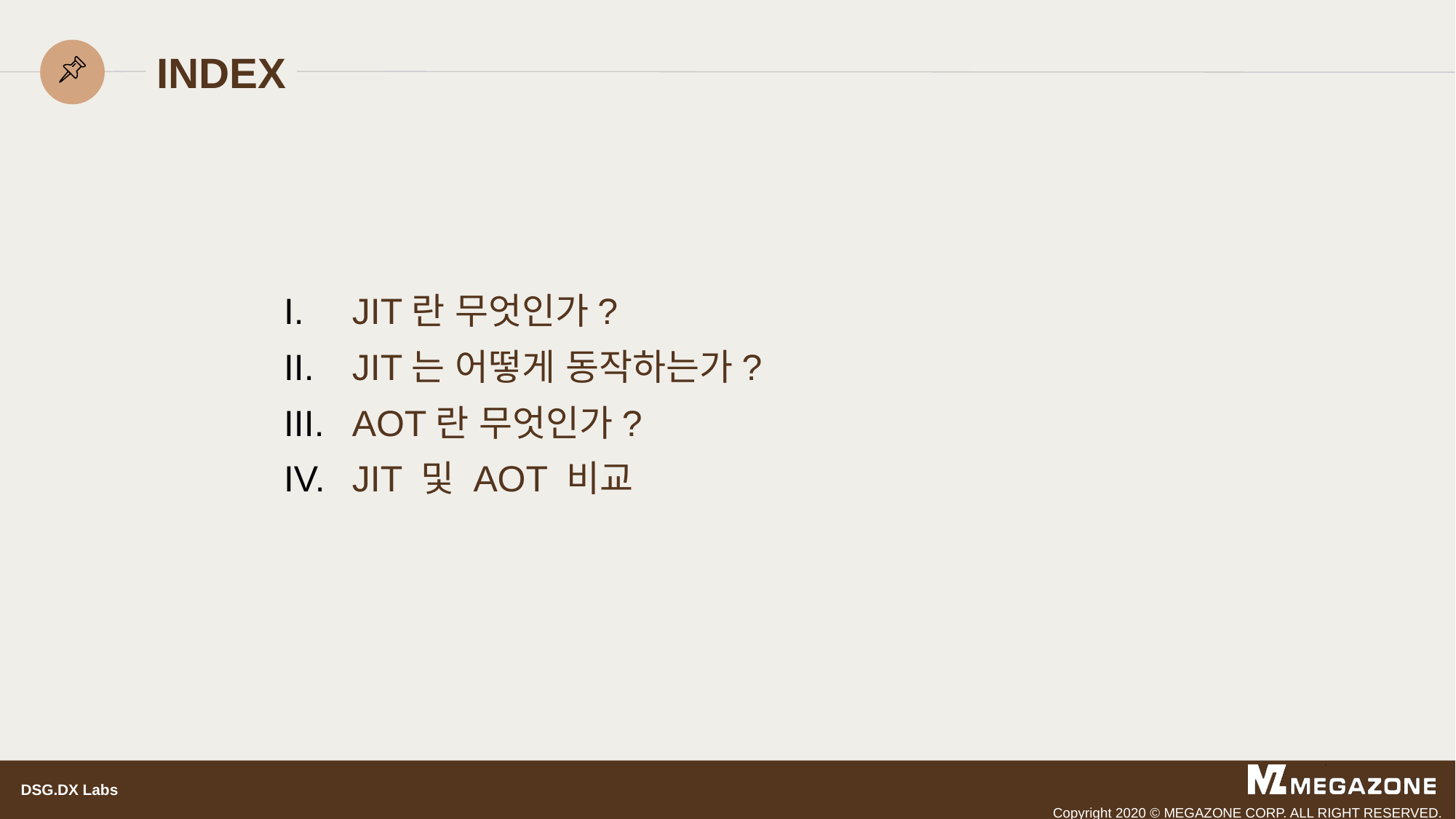

JIT란 무엇인가?
JIT는 어떻게 동작하는가?
AOT란 무엇인가?
JIT 및 AOT 비교